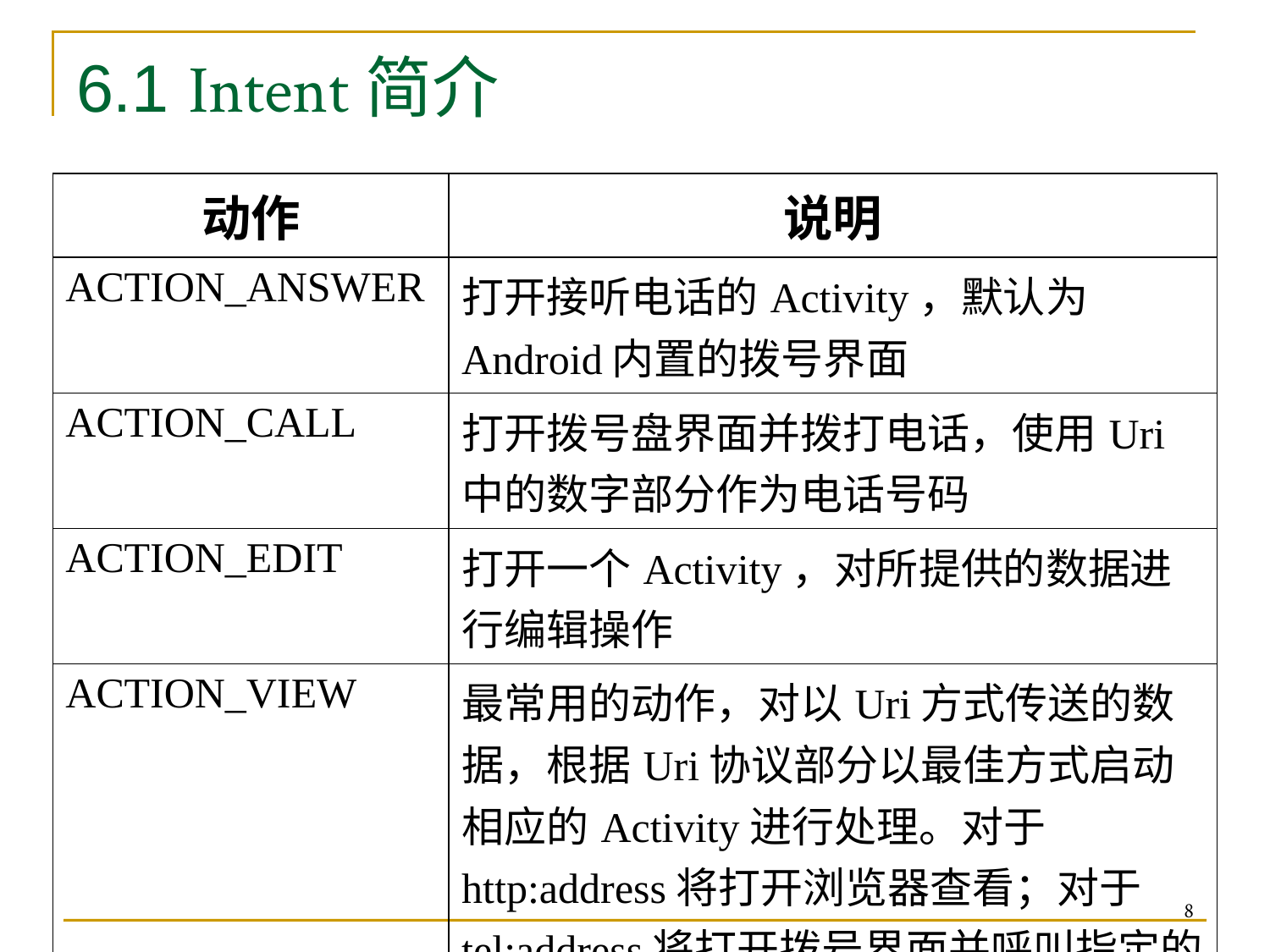

# 6.1 Intent简介
| 动作 | 说明 |
| --- | --- |
| ACTION\_ANSWER | 打开接听电话的Activity，默认为Android内置的拨号界面 |
| ACTION\_CALL | 打开拨号盘界面并拨打电话，使用Uri中的数字部分作为电话号码 |
| ACTION\_EDIT | 打开一个Activity，对所提供的数据进行编辑操作 |
| ACTION\_VIEW | 最常用的动作，对以Uri方式传送的数据，根据Uri协议部分以最佳方式启动相应的Activity进行处理。对于http:address将打开浏览器查看；对于tel:address将打开拨号界面并呼叫指定的电话号码 |
8